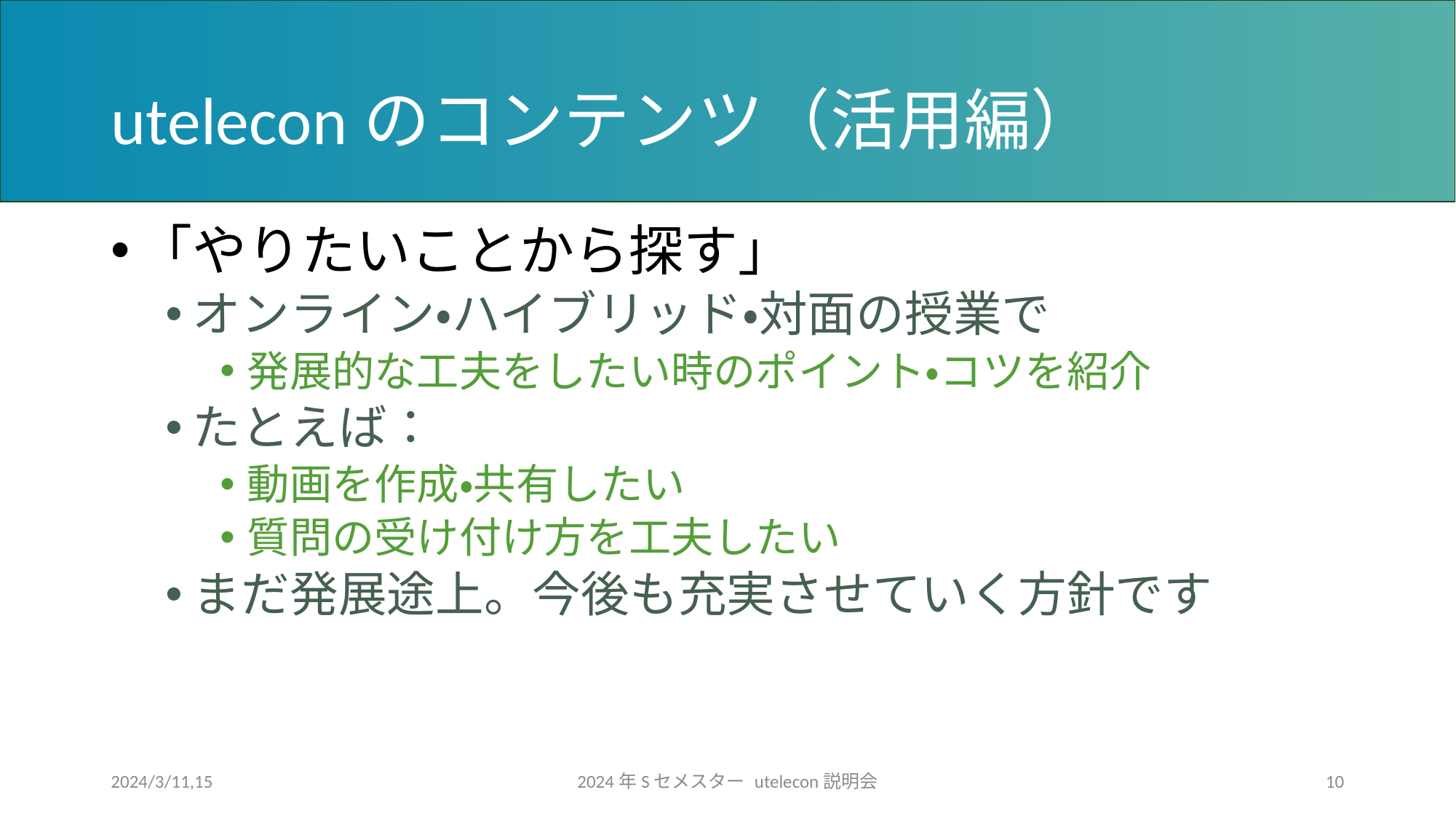

# uteleconのコンテンツ（活用編）
「やりたいことから探す」
オンライン・ハイブリッド・対面の授業で
発展的な工夫をしたい時のポイント・コツを紹介
たとえば：
動画を作成・共有したい
質問の受け付け方を工夫したい
まだ発展途上。今後も充実させていく方針です
2024/3/11,15
2024年Sセメスター utelecon説明会
10